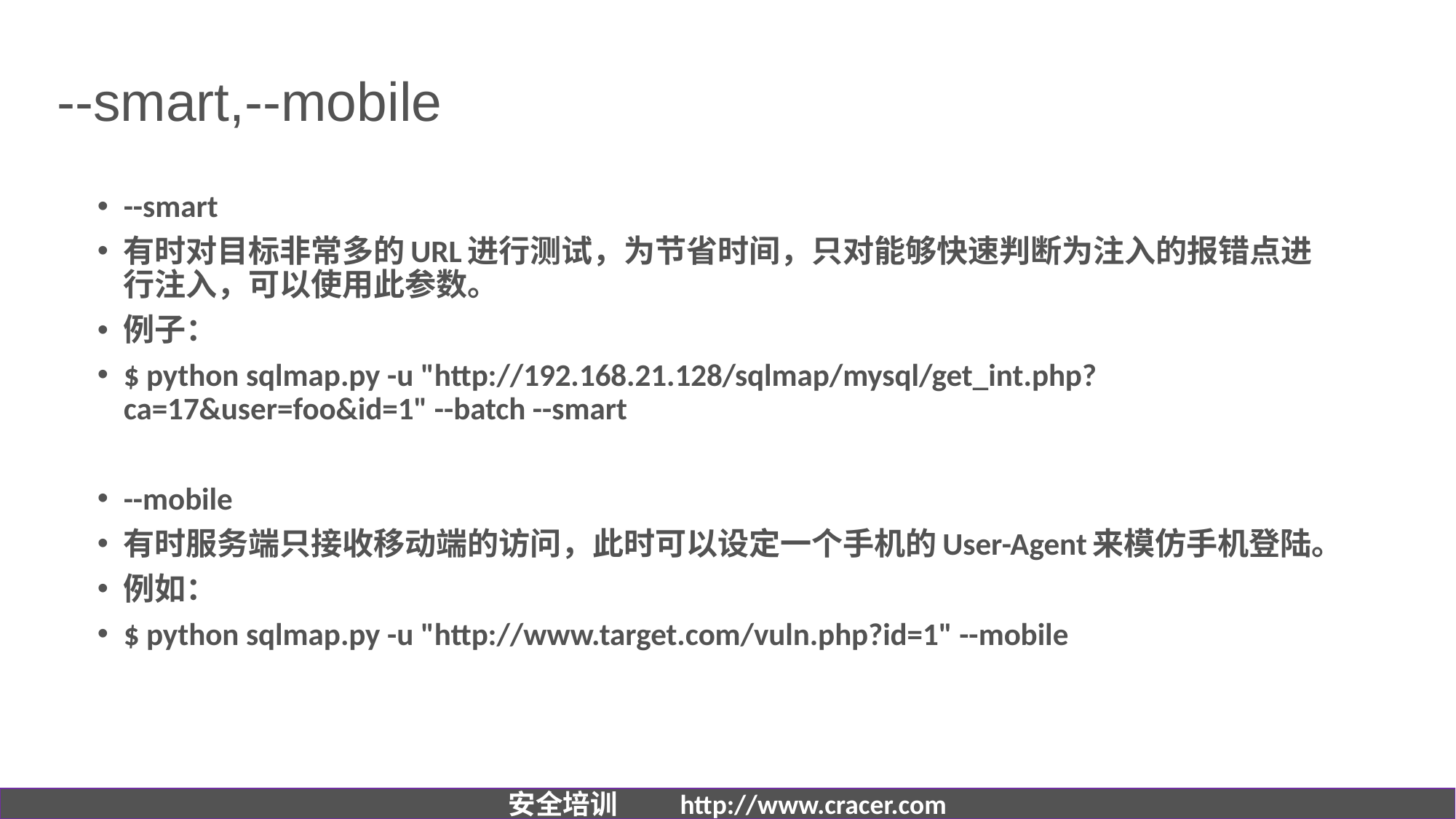

# --smart,--mobile
--smart
有时对目标非常多的URL进行测试，为节省时间，只对能够快速判断为注入的报错点进行注入，可以使用此参数。
例子：
$ python sqlmap.py -u "http://192.168.21.128/sqlmap/mysql/get_int.php?ca=17&user=foo&id=1" --batch --smart

--mobile
有时服务端只接收移动端的访问，此时可以设定一个手机的User-Agent来模仿手机登陆。
例如：
$ python sqlmap.py -u "http://www.target.com/vuln.php?id=1" --mobile